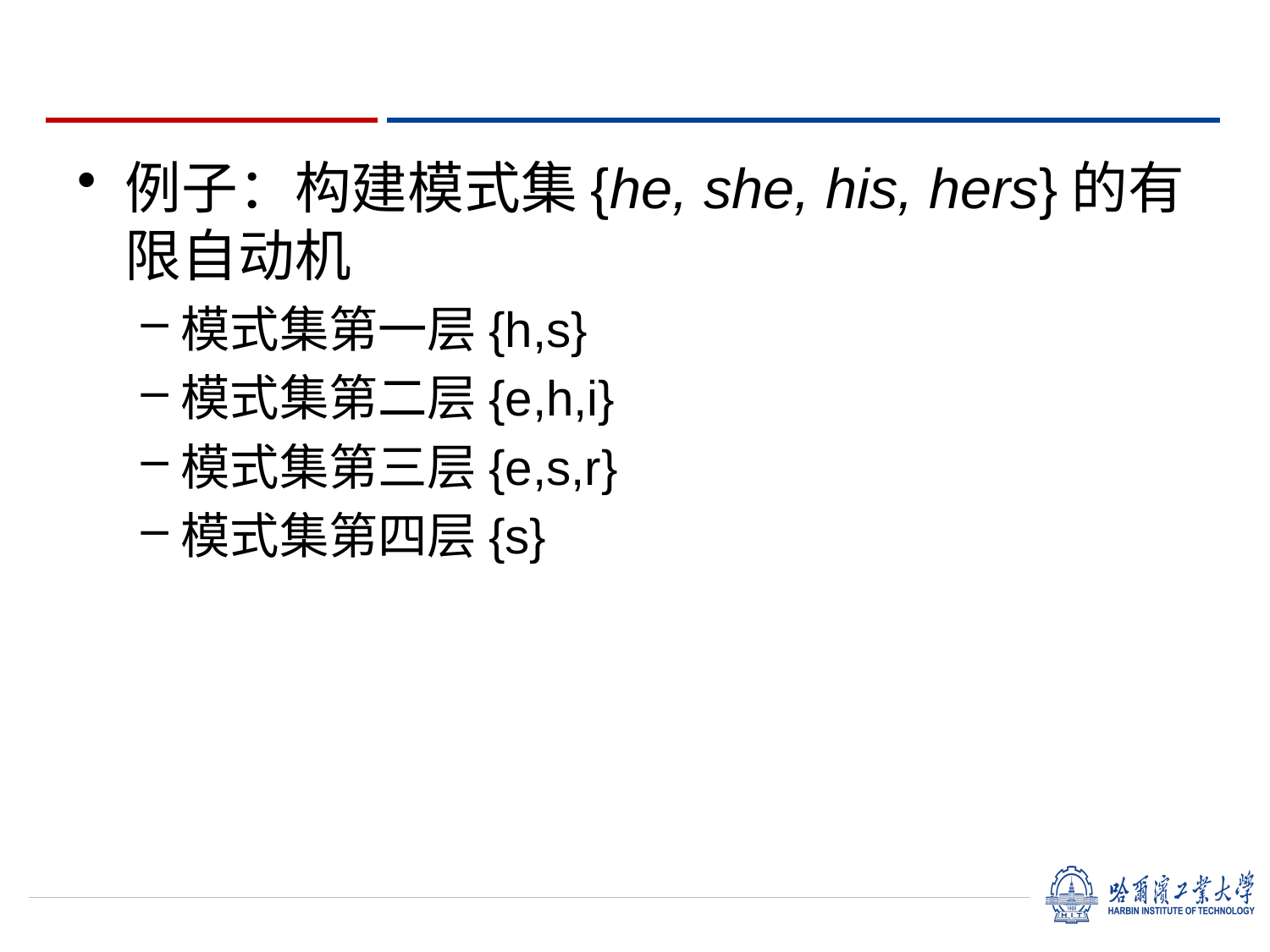

例子：构建模式集{he, she, his, hers}的有限自动机
模式集第一层{h,s}
模式集第二层{e,h,i}
模式集第三层{e,s,r}
模式集第四层{s}